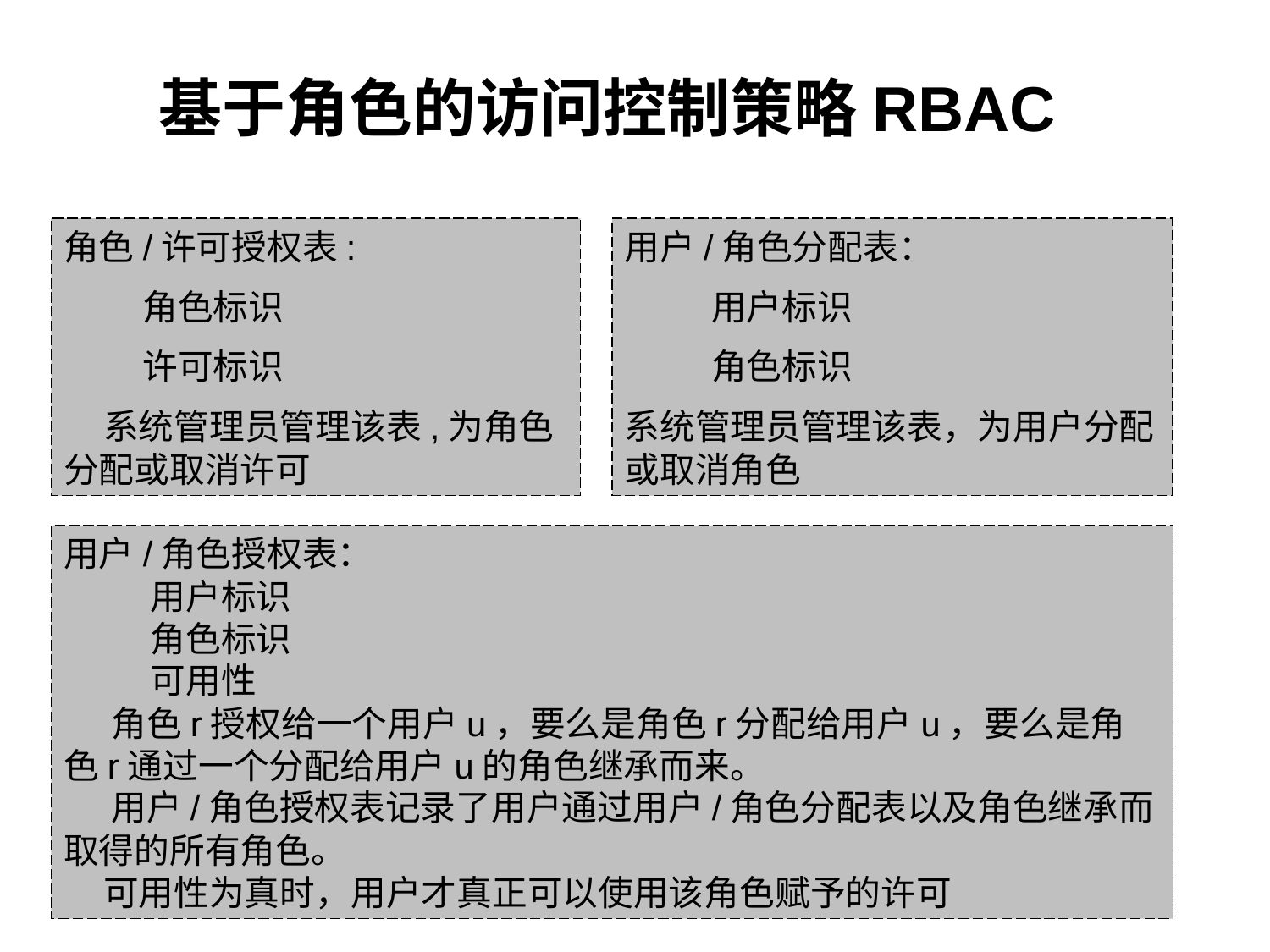

# 基于角色的访问控制策略RBAC
角色/许可授权表:
         角色标识
         许可标识
    系统管理员管理该表,为角色分配或取消许可
用户/角色分配表：
          用户标识
          角色标识
系统管理员管理该表，为用户分配或取消角色
用户/角色授权表：
          用户标识
          角色标识
          可用性
     角色r授权给一个用户u，要么是角色r分配给用户u，要么是角色r通过一个分配给用户u的角色继承而来。
     用户/角色授权表记录了用户通过用户/角色分配表以及角色继承而取得的所有角色。
    可用性为真时，用户才真正可以使用该角色赋予的许可